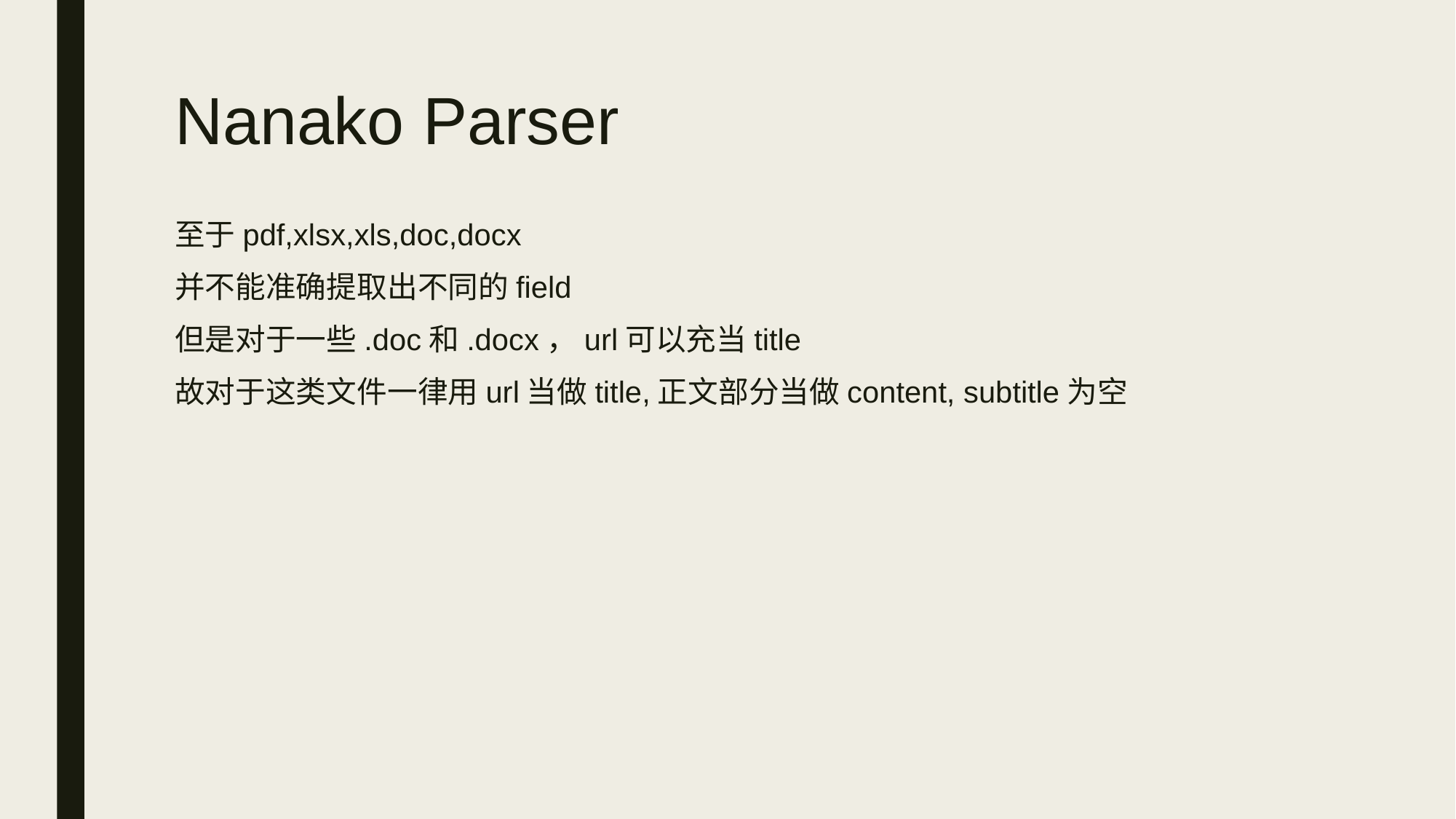

# Nanako Parser
至于pdf,xlsx,xls,doc,docx
并不能准确提取出不同的field
但是对于一些.doc和.docx，url可以充当title
故对于这类文件一律用url当做title,正文部分当做content, subtitle为空